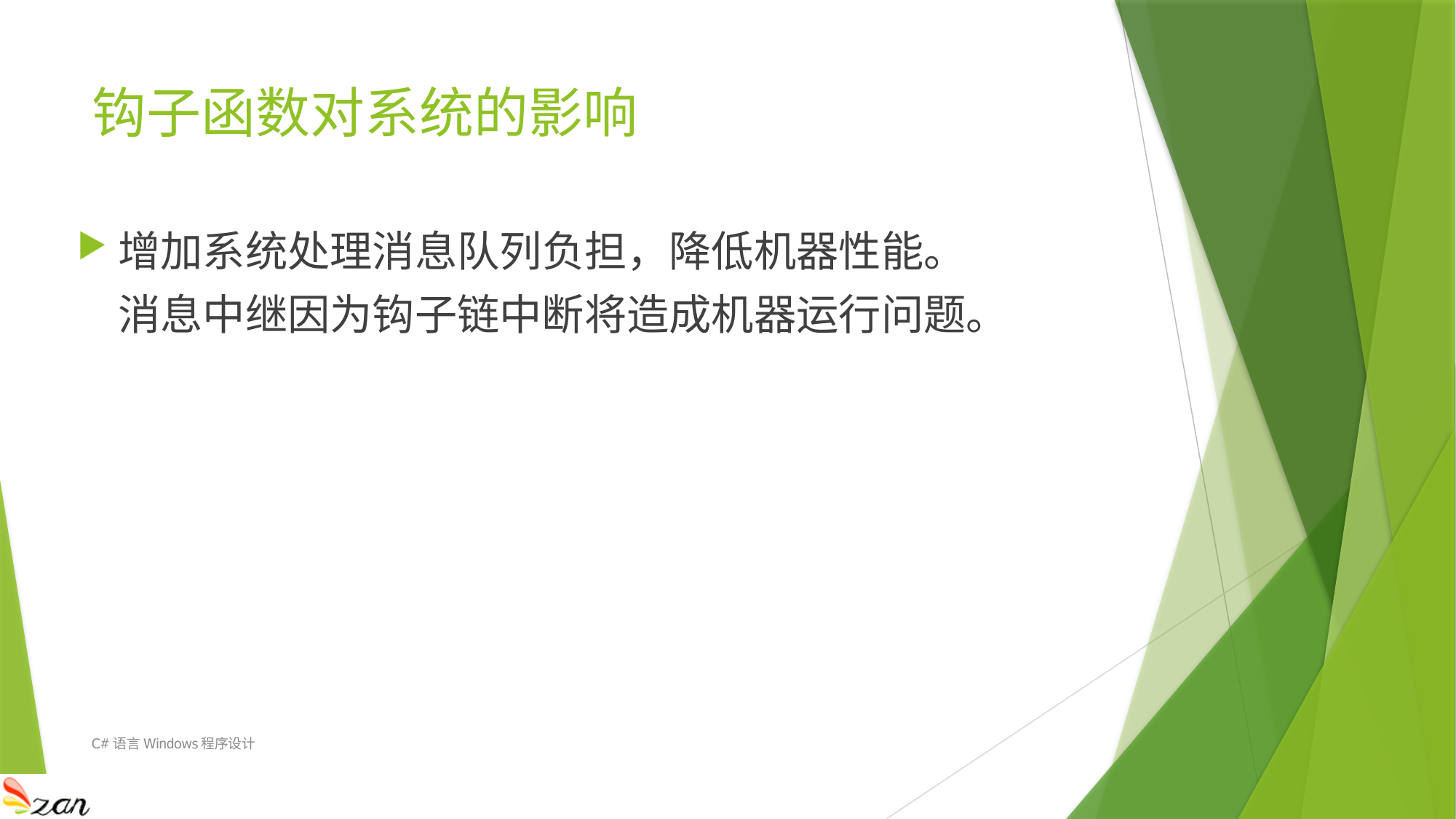

# 钩子函数对系统的影响
增加系统处理消息队列负担，降低机器性能。消息中继因为钩子链中断将造成机器运行问题。
C#语言Windows程序设计